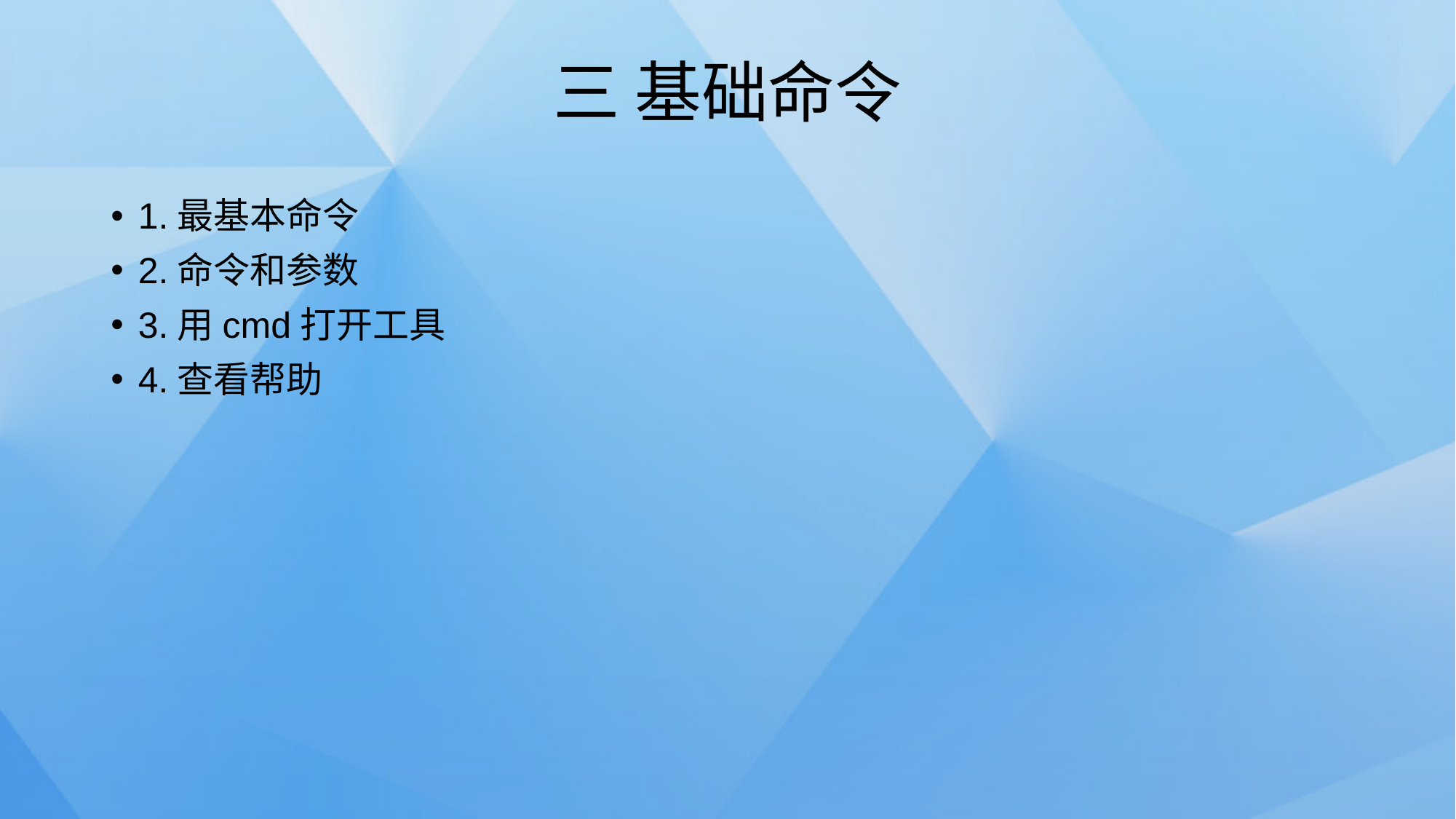

# 三 基础命令
1.最基本命令
2.命令和参数
3.用cmd打开工具
4.查看帮助